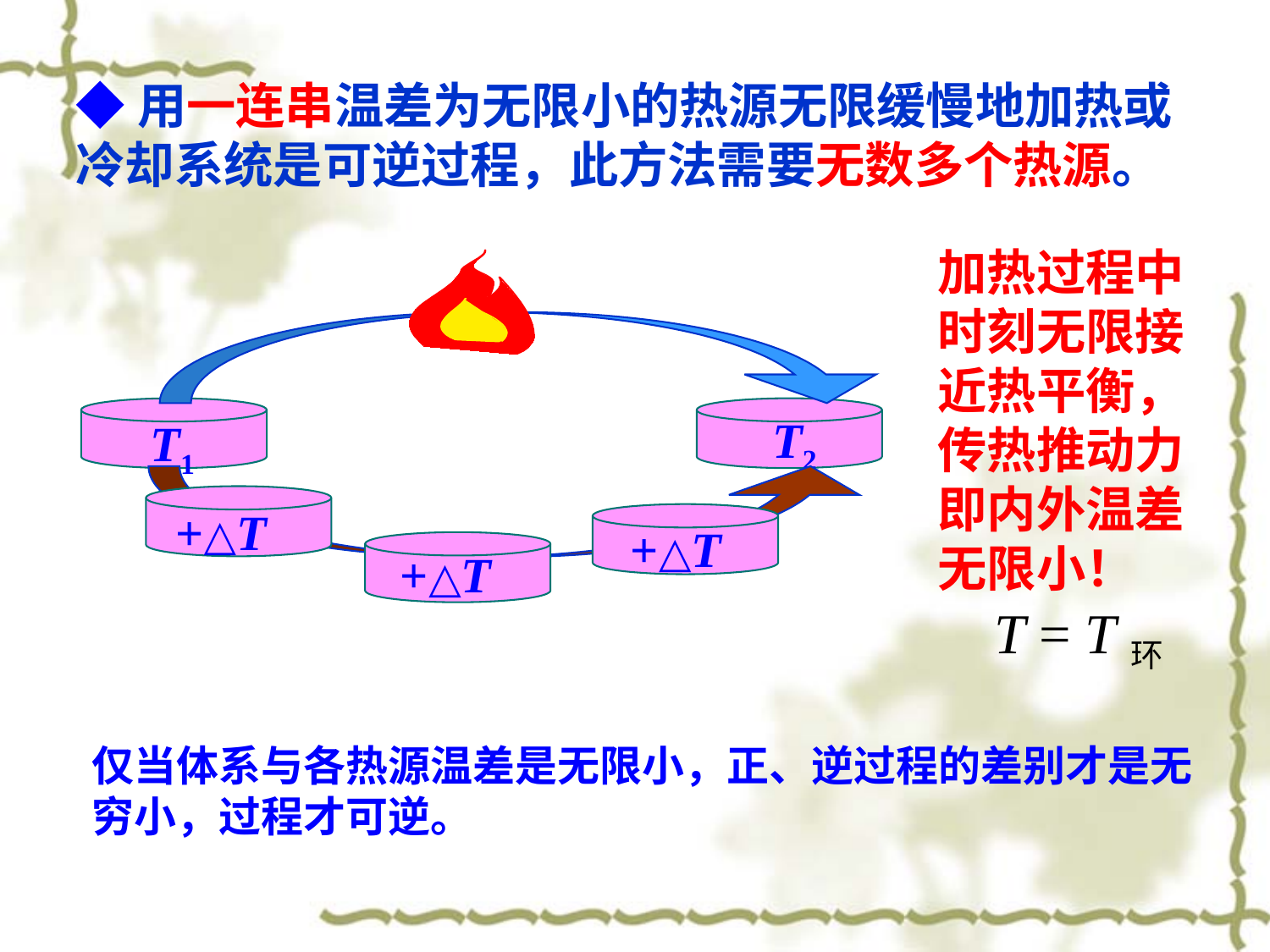

◆用一连串温差为无限小的热源无限缓慢地加热或冷却系统是可逆过程，此方法需要无数多个热源。
加热过程中时刻无限接近热平衡，传热推动力即内外温差无限小！
    T = T环

T1

T2

+△T

+△T

+△T
仅当体系与各热源温差是无限小，正、逆过程的差别才是无穷小，过程才可逆。